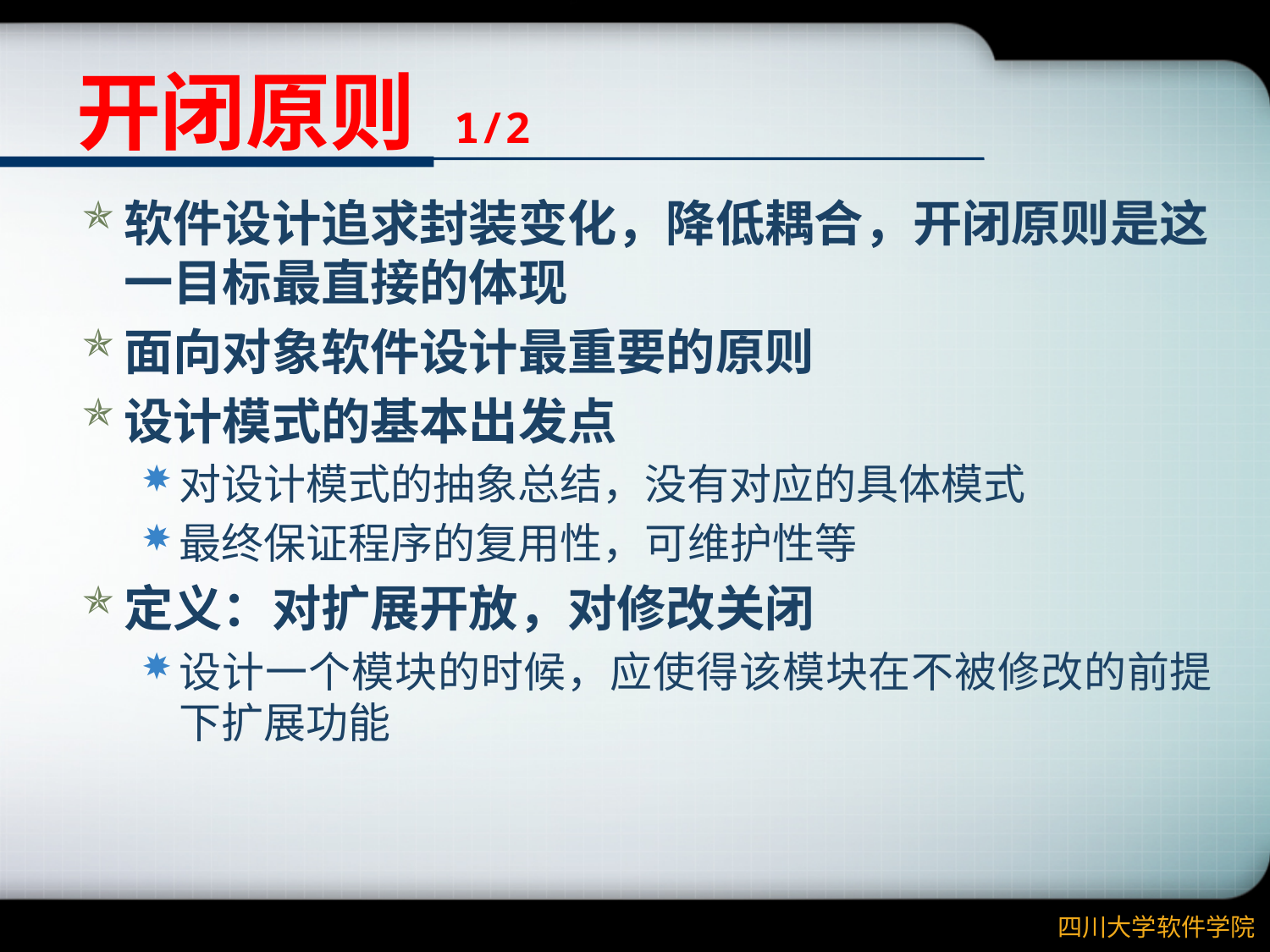

# 开闭原则 1/2
软件设计追求封装变化，降低耦合，开闭原则是这一目标最直接的体现
面向对象软件设计最重要的原则
设计模式的基本出发点
对设计模式的抽象总结，没有对应的具体模式
最终保证程序的复用性，可维护性等
定义：对扩展开放，对修改关闭
设计一个模块的时候，应使得该模块在不被修改的前提下扩展功能